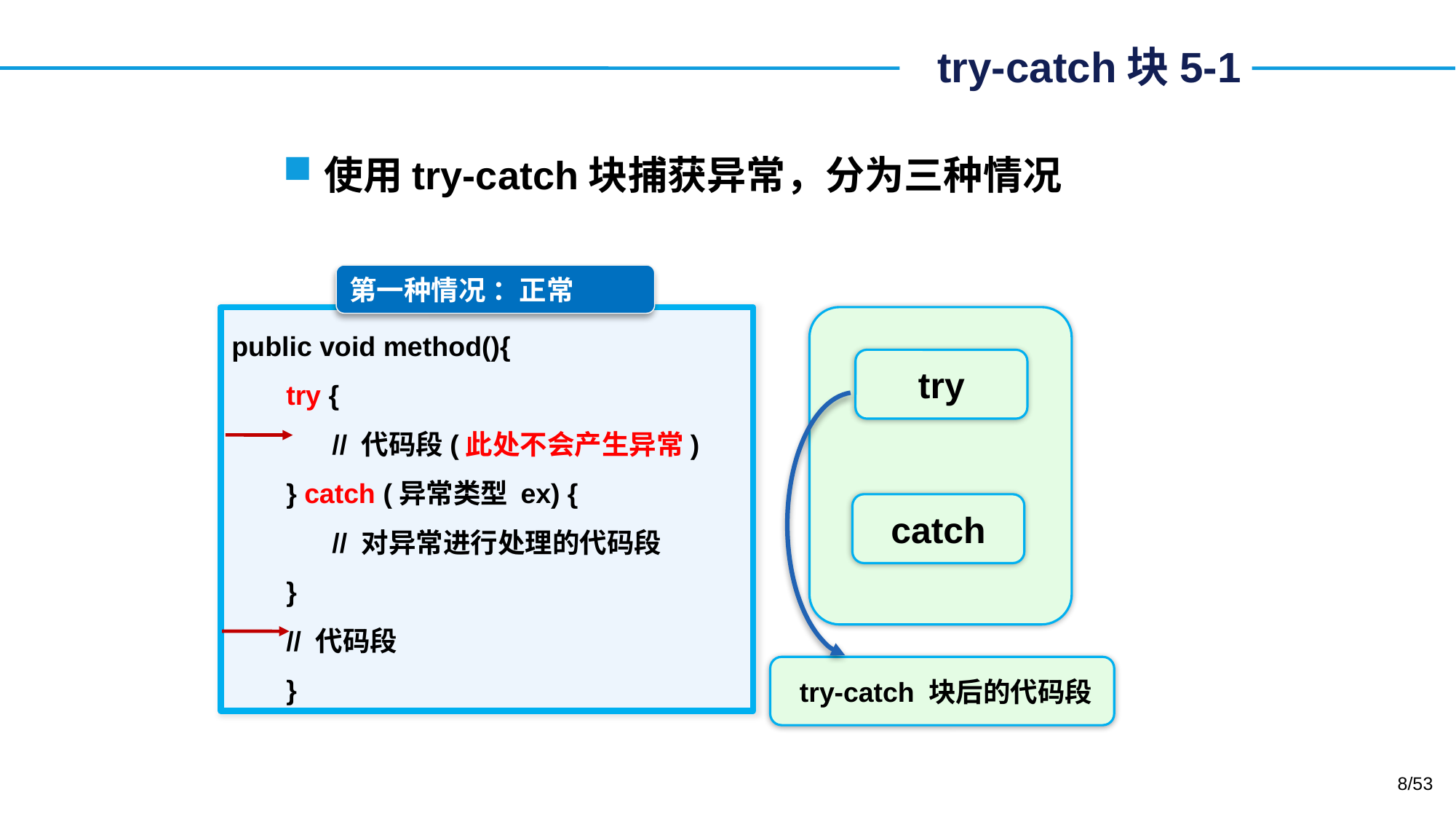

# try-catch块5-1
使用try-catch块捕获异常，分为三种情况
第一种情况 ：正常
public void method(){
try {
      // 代码段(此处不会产生异常)
} catch (异常类型 ex) {
      // 对异常进行处理的代码段
}
// 代码段
}

try

catch

 try-catch 块后的代码段
8/53